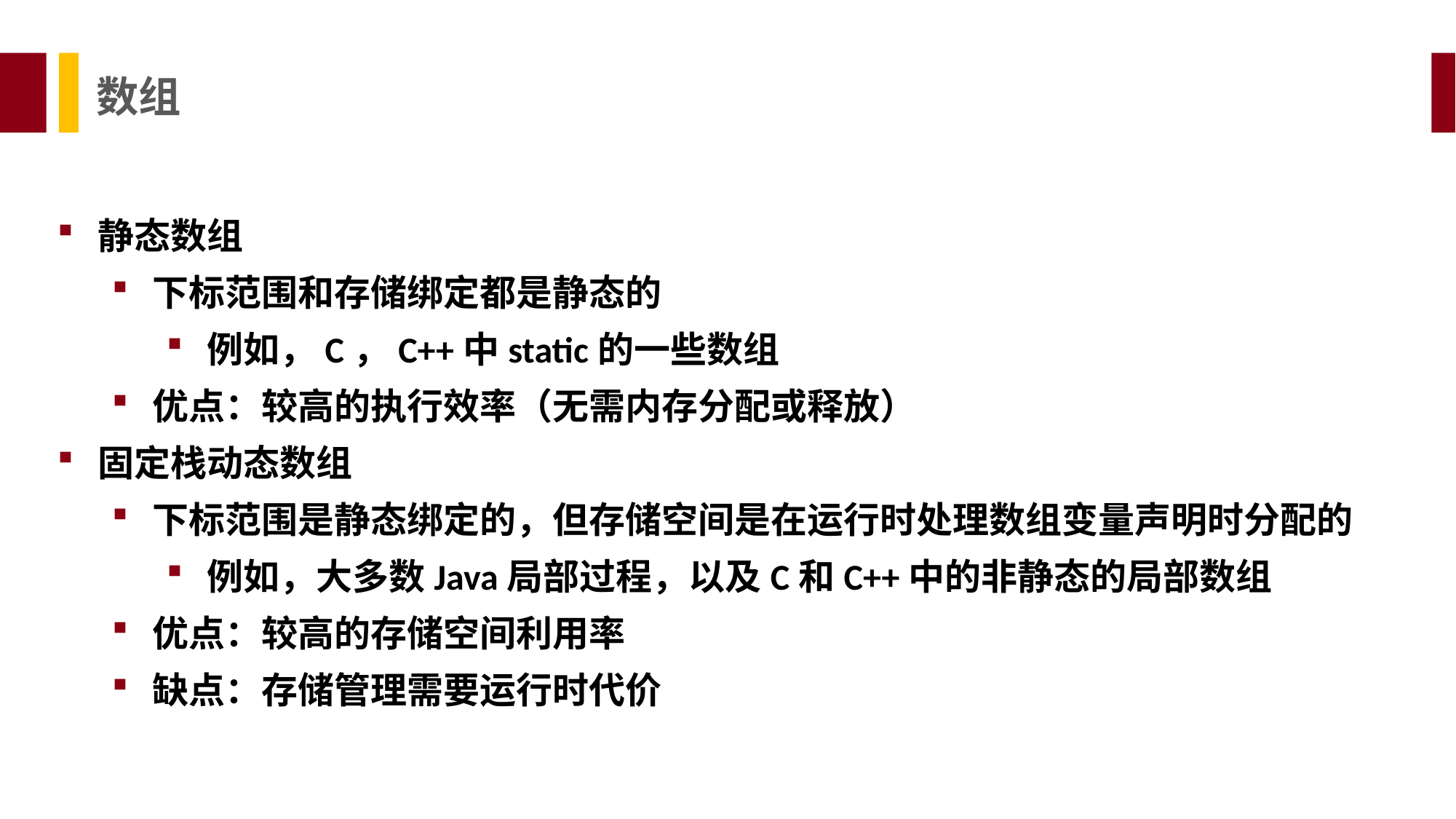

数组
静态数组
下标范围和存储绑定都是静态的
例如，C，C++中static的一些数组
优点：较高的执行效率（无需内存分配或释放）
固定栈动态数组
下标范围是静态绑定的，但存储空间是在运行时处理数组变量声明时分配的
例如，大多数Java局部过程，以及C和C++中的非静态的局部数组
优点：较高的存储空间利用率
缺点：存储管理需要运行时代价